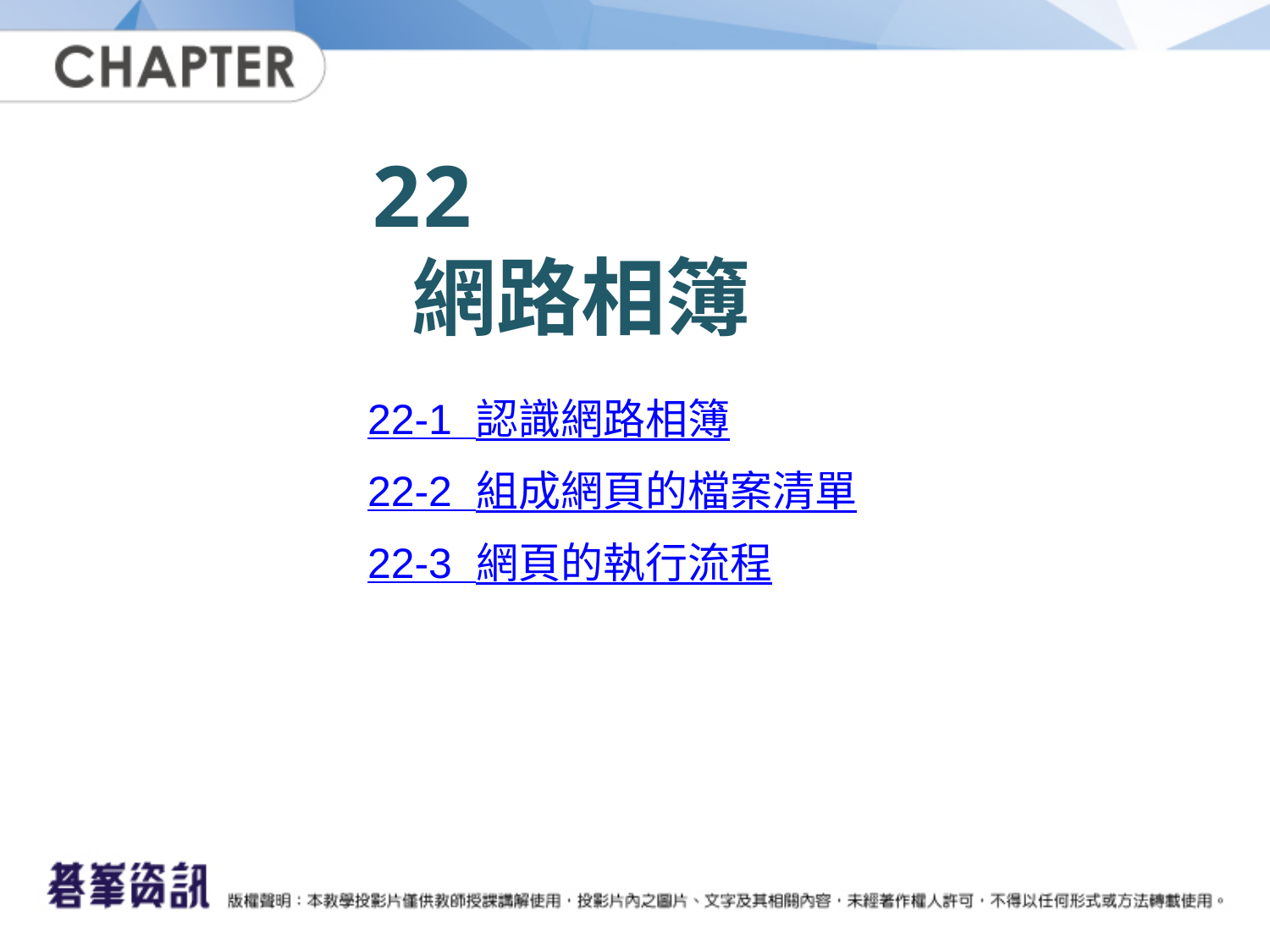

# 22 網路相簿
22-1  認識網路相簿
22-2  組成網頁的檔案清單
22-3  網頁的執行流程